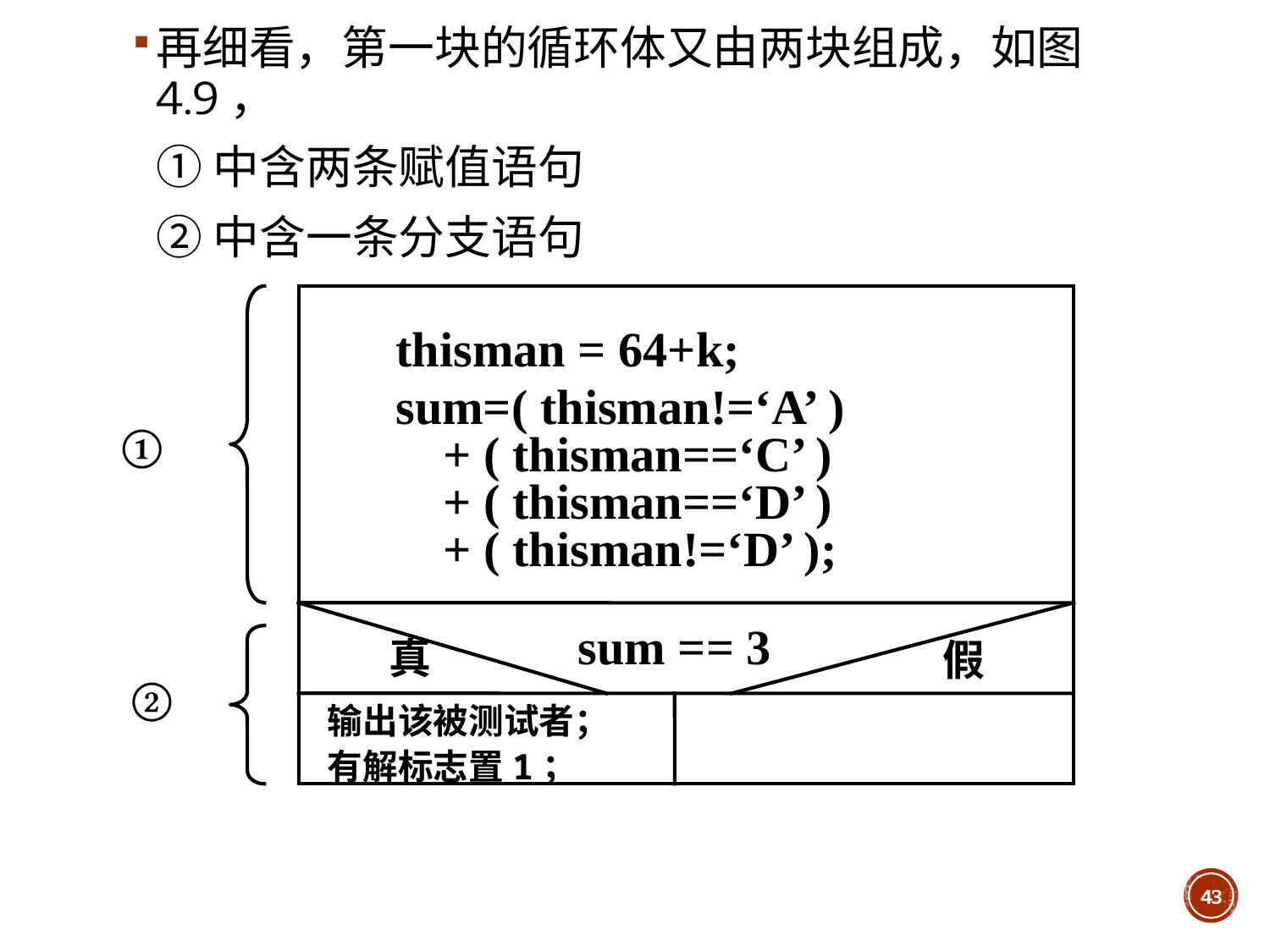

再细看，第一块的循环体又由两块组成，如图4.9，
		①中含两条赋值语句
		②中含一条分支语句

①
②
thisman = 64+k;
sum=( thisman!=‘A’ )
+ ( thisman==‘C’ )
+ ( thisman==‘D’ )
+ ( thisman!=‘D’ );
sum == 3
真
假
输出该被测试者；
有解标志置1；
43